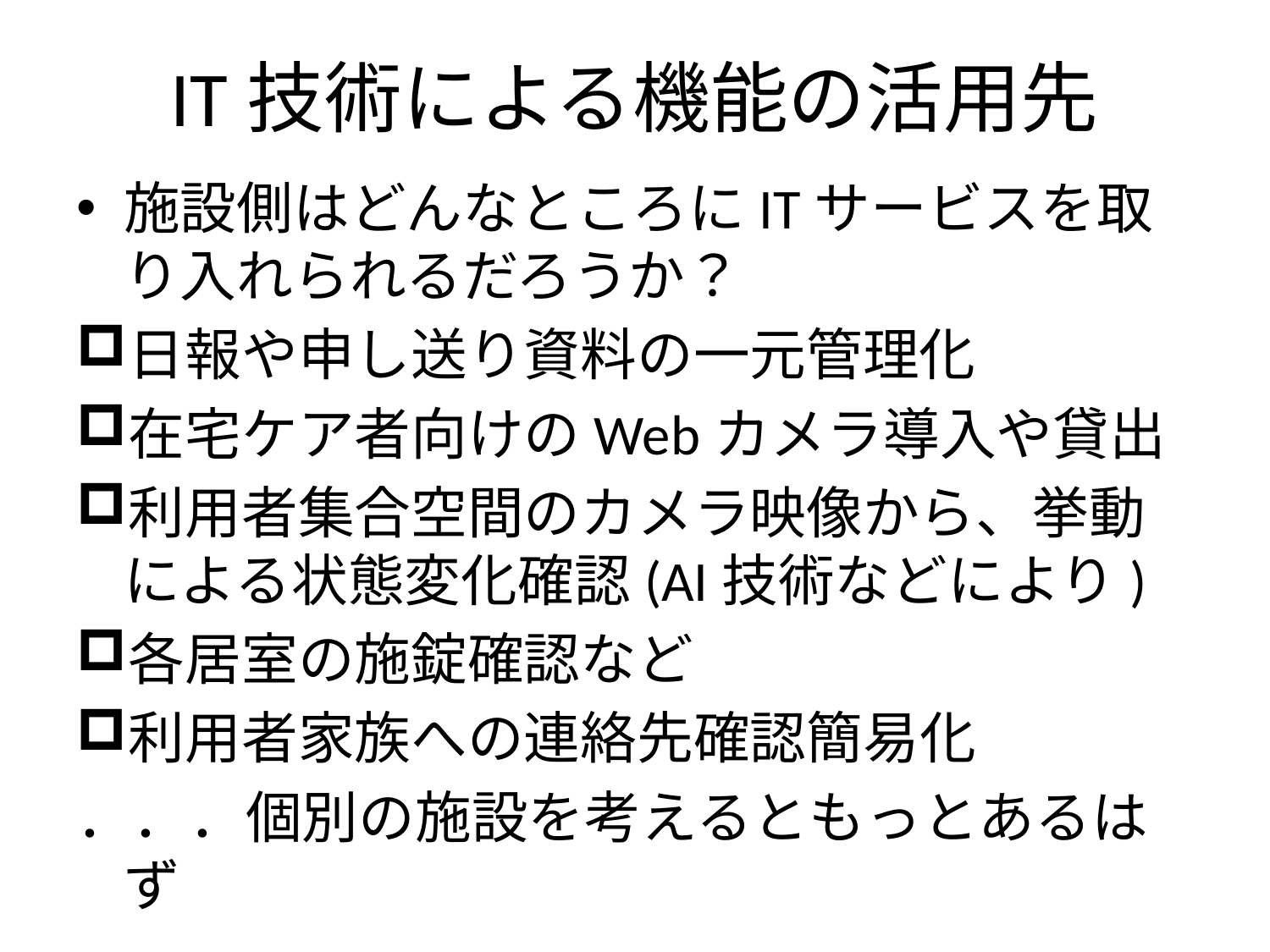

# IT技術による機能の活用先
施設側はどんなところにITサービスを取り入れられるだろうか？
日報や申し送り資料の一元管理化
在宅ケア者向けのWebカメラ導入や貸出
利用者集合空間のカメラ映像から、挙動による状態変化確認(AI技術などにより)
各居室の施錠確認など
利用者家族への連絡先確認簡易化
．．．個別の施設を考えるともっとあるはず